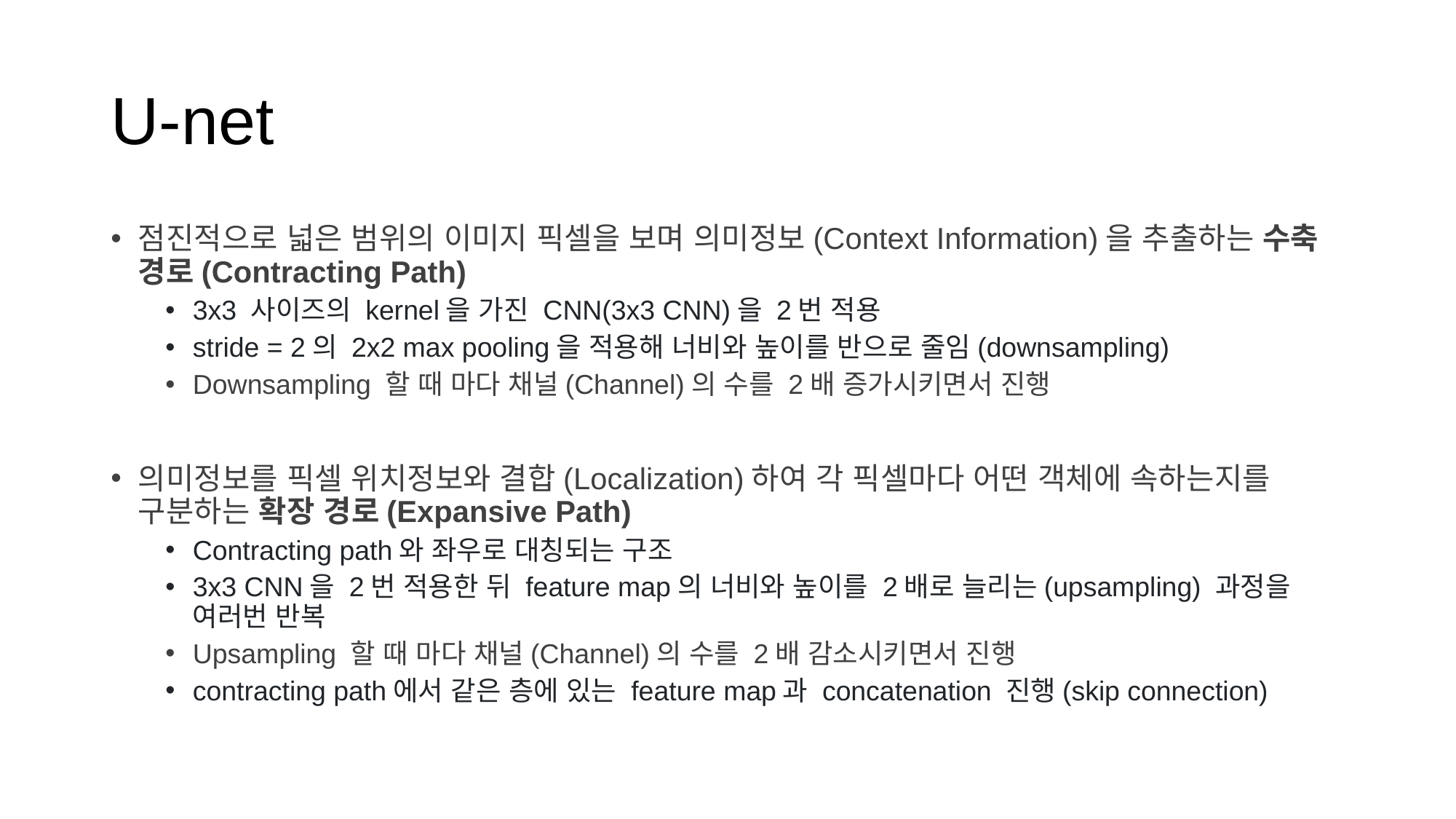

# U-net
점진적으로 넓은 범위의 이미지 픽셀을 보며 의미정보(Context Information)을 추출하는 수축 경로(Contracting Path)
3x3 사이즈의 kernel을 가진 CNN(3x3 CNN)을 2번 적용
stride = 2의 2x2 max pooling을 적용해 너비와 높이를 반으로 줄임(downsampling)
Downsampling 할 때 마다 채널(Channel)의 수를 2배 증가시키면서 진행

의미정보를 픽셀 위치정보와 결합(Localization)하여 각 픽셀마다 어떤 객체에 속하는지를 구분하는 확장 경로(Expansive Path)
Contracting path와 좌우로 대칭되는 구조
3x3 CNN을 2번 적용한 뒤 feature map의 너비와 높이를 2배로 늘리는(upsampling) 과정을 여러번 반복
Upsampling 할 때 마다 채널(Channel)의 수를 2배 감소시키면서 진행
contracting path에서 같은 층에 있는 feature map과 concatenation 진행(skip connection)